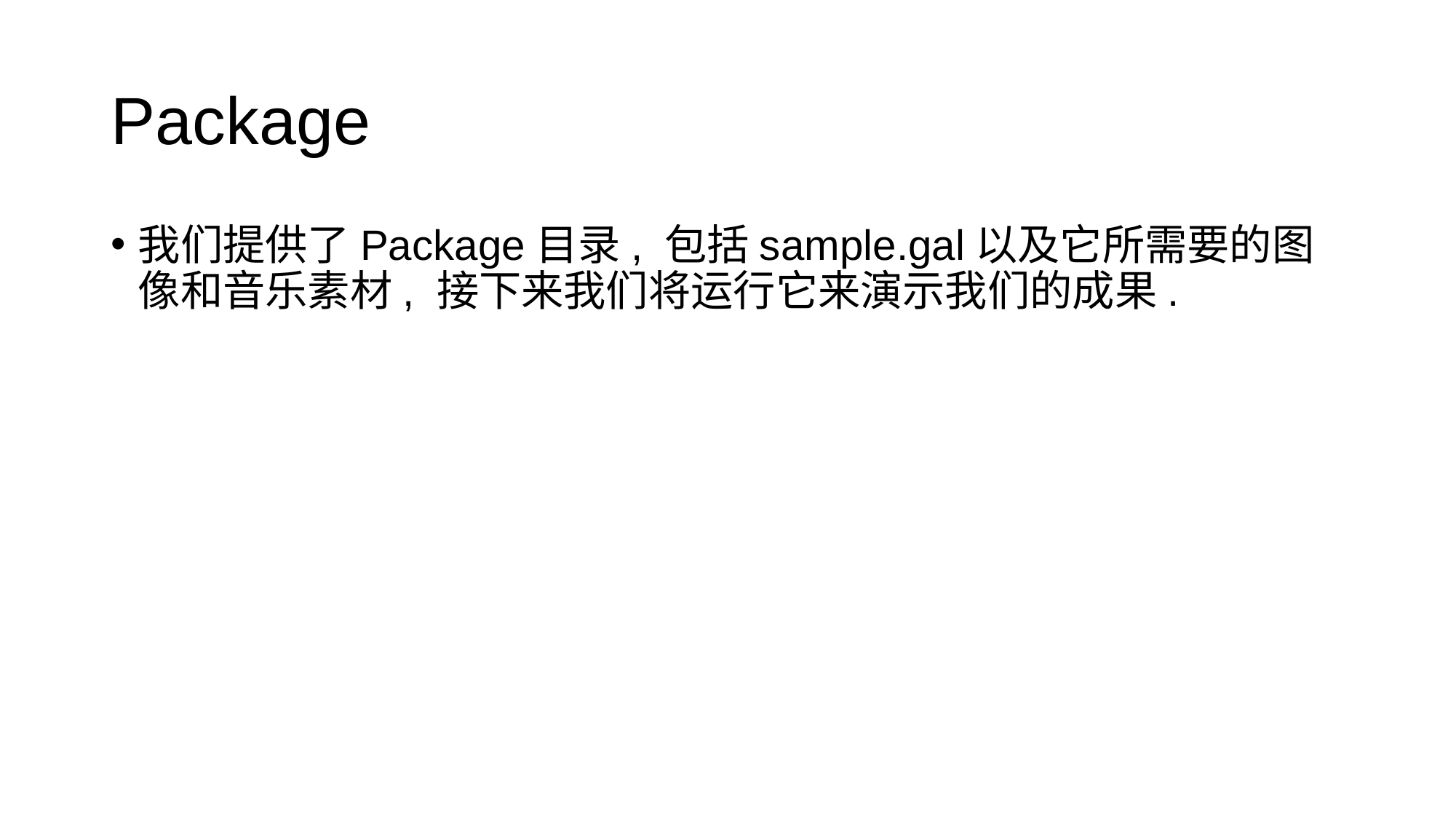

# Package
我们提供了Package目录, 包括sample.gal以及它所需要的图像和音乐素材, 接下来我们将运行它来演示我们的成果.